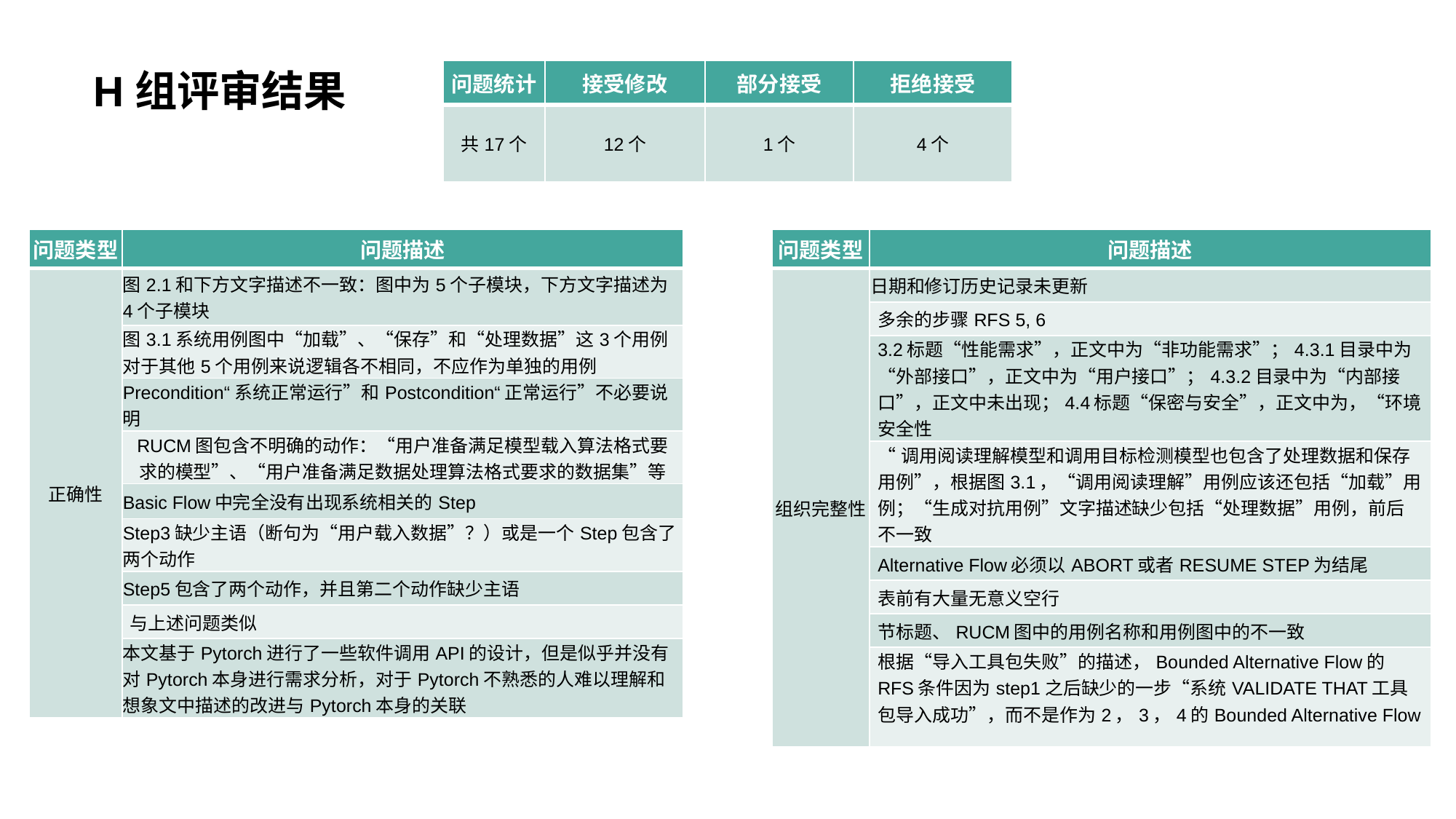

# H组评审结果
| 问题统计 | 接受修改 | 部分接受 | 拒绝接受 |
| --- | --- | --- | --- |
| 共17个 | 12个 | 1个 | 4个 |
| 问题类型 | 问题描述 |
| --- | --- |
| 正确性 | 图2.1和下方文字描述不一致：图中为5个子模块，下方文字描述为4个子模块 |
|  | 图3.1系统用例图中“加载”、“保存”和“处理数据”这3个用例对于其他5个用例来说逻辑各不相同，不应作为单独的用例 |
|  | Precondition“系统正常运行”和Postcondition“正常运行”不必要说明 |
|  | RUCM图包含不明确的动作：“用户准备满足模型载入算法格式要求的模型”、“用户准备满足数据处理算法格式要求的数据集”等 |
|  | Basic Flow中完全没有出现系统相关的Step |
|  | Step3缺少主语（断句为“用户载入数据”？）或是一个Step包含了两个动作 |
|  | Step5包含了两个动作，并且第二个动作缺少主语 |
|  | 与上述问题类似 |
|  | 本文基于Pytorch进行了一些软件调用API的设计，但是似乎并没有对Pytorch本身进行需求分析，对于Pytorch不熟悉的人难以理解和想象文中描述的改进与Pytorch本身的关联 |
| 问题类型 | 问题描述 |
| --- | --- |
| 组织完整性 | 日期和修订历史记录未更新 |
|  | 多余的步骤RFS 5, 6 |
|  | 3.2标题“性能需求”，正文中为“非功能需求”；4.3.1目录中为“外部接口”，正文中为“用户接口”；4.3.2目录中为“内部接口”，正文中未出现；4.4标题“保密与安全”，正文中为，“环境安全性 |
|  | “调用阅读理解模型和调用目标检测模型也包含了处理数据和保存用例”，根据图3.1，“调用阅读理解”用例应该还包括“加载”用例；“生成对抗用例”文字描述缺少包括“处理数据”用例，前后不一致 |
|  | Alternative Flow必须以ABORT或者RESUME STEP为结尾 |
|  | 表前有大量无意义空行 |
|  | 节标题、RUCM图中的用例名称和用例图中的不一致 |
|  | 根据“导入工具包失败”的描述，Bounded Alternative Flow的RFS条件因为step1之后缺少的一步“系统VALIDATE THAT工具包导入成功”，而不是作为2，3，4的Bounded Alternative Flow |